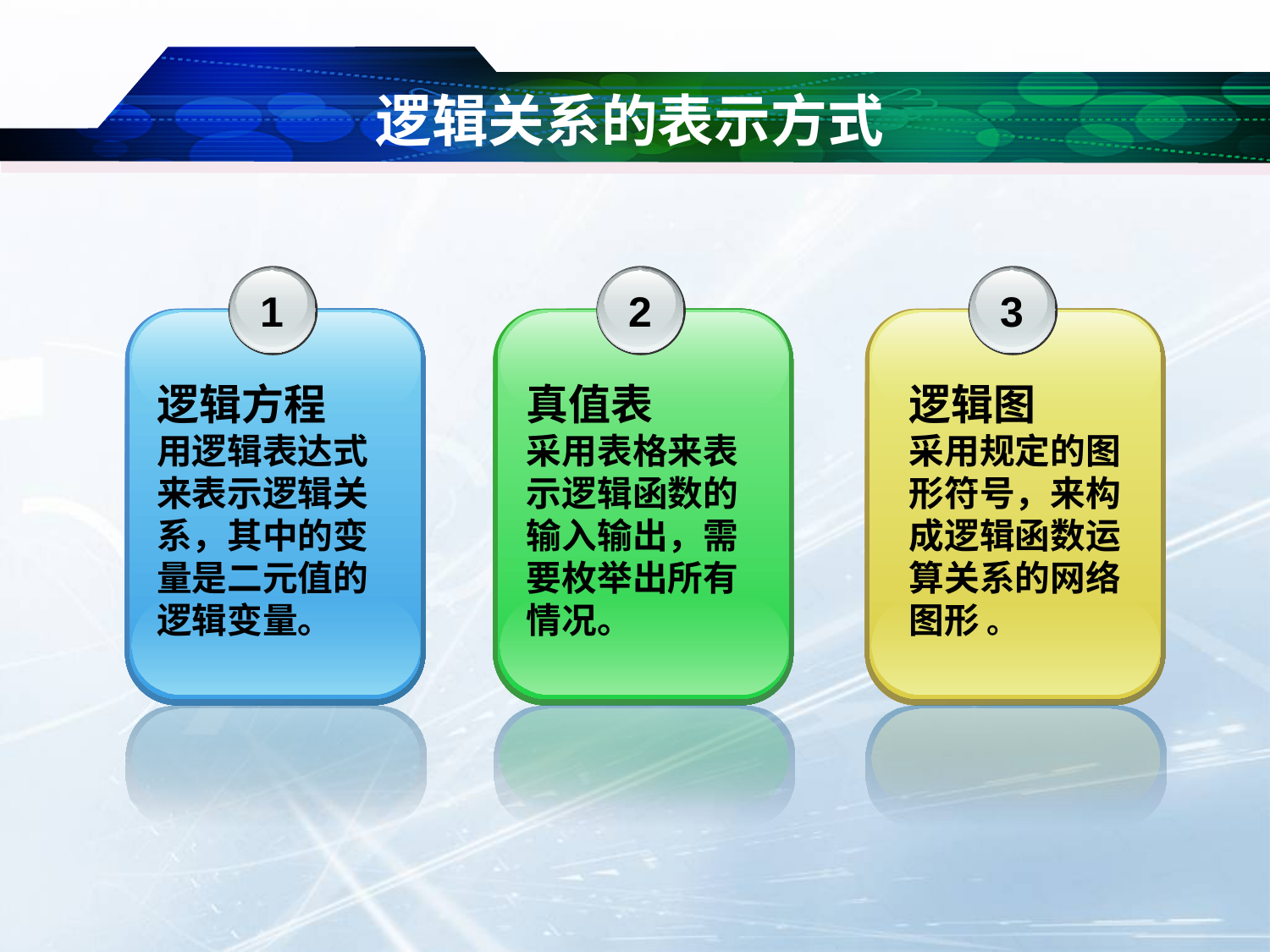

# 逻辑关系的表示方式

1
逻辑方程
用逻辑表达式来表示逻辑关系，其中的变量是二元值的逻辑变量。

3
逻辑图
采用规定的图形符号，来构成逻辑函数运算关系的网络图形 。
2
真值表
采用表格来表示逻辑函数的输入输出，需要枚举出所有情况。